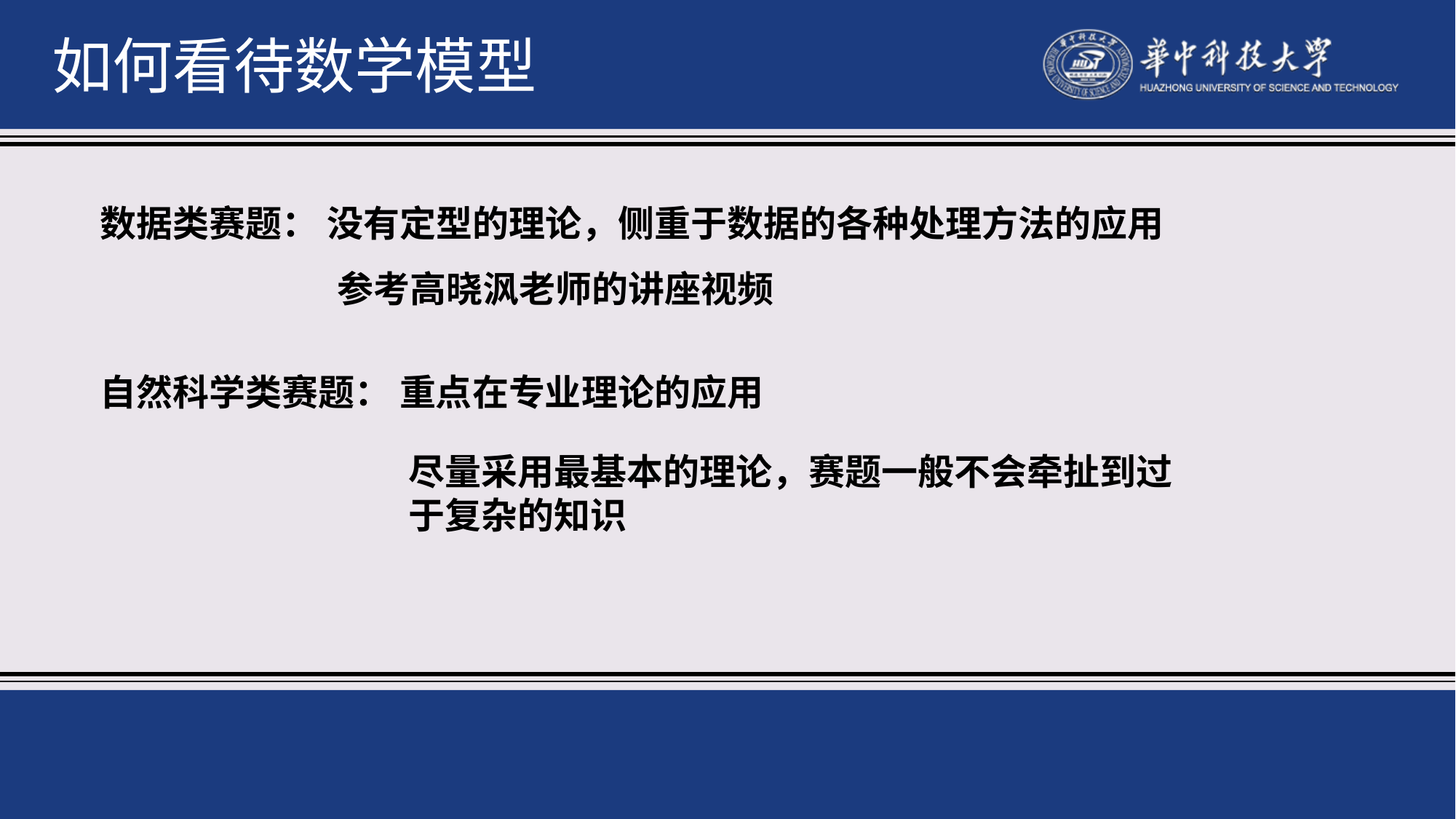

如何看待数学模型
数据类赛题： 没有定型的理论，侧重于数据的各种处理方法的应用
参考高晓沨老师的讲座视频
自然科学类赛题： 重点在专业理论的应用
尽量采用最基本的理论，赛题一般不会牵扯到过于复杂的知识